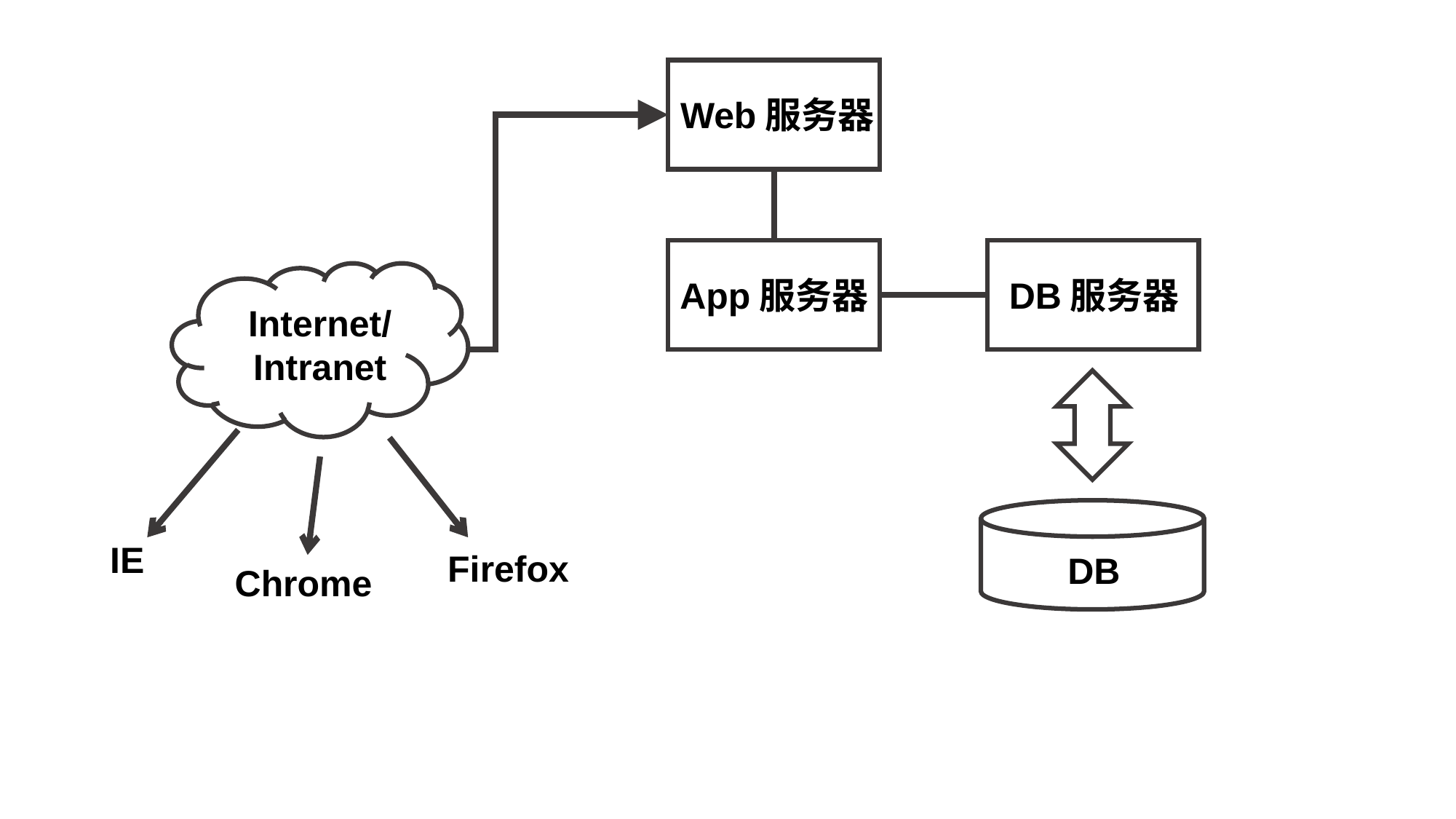

Web服务器

DB服务器
App服务器
Internet/Intranet

IE
Firefox
DB
Chrome